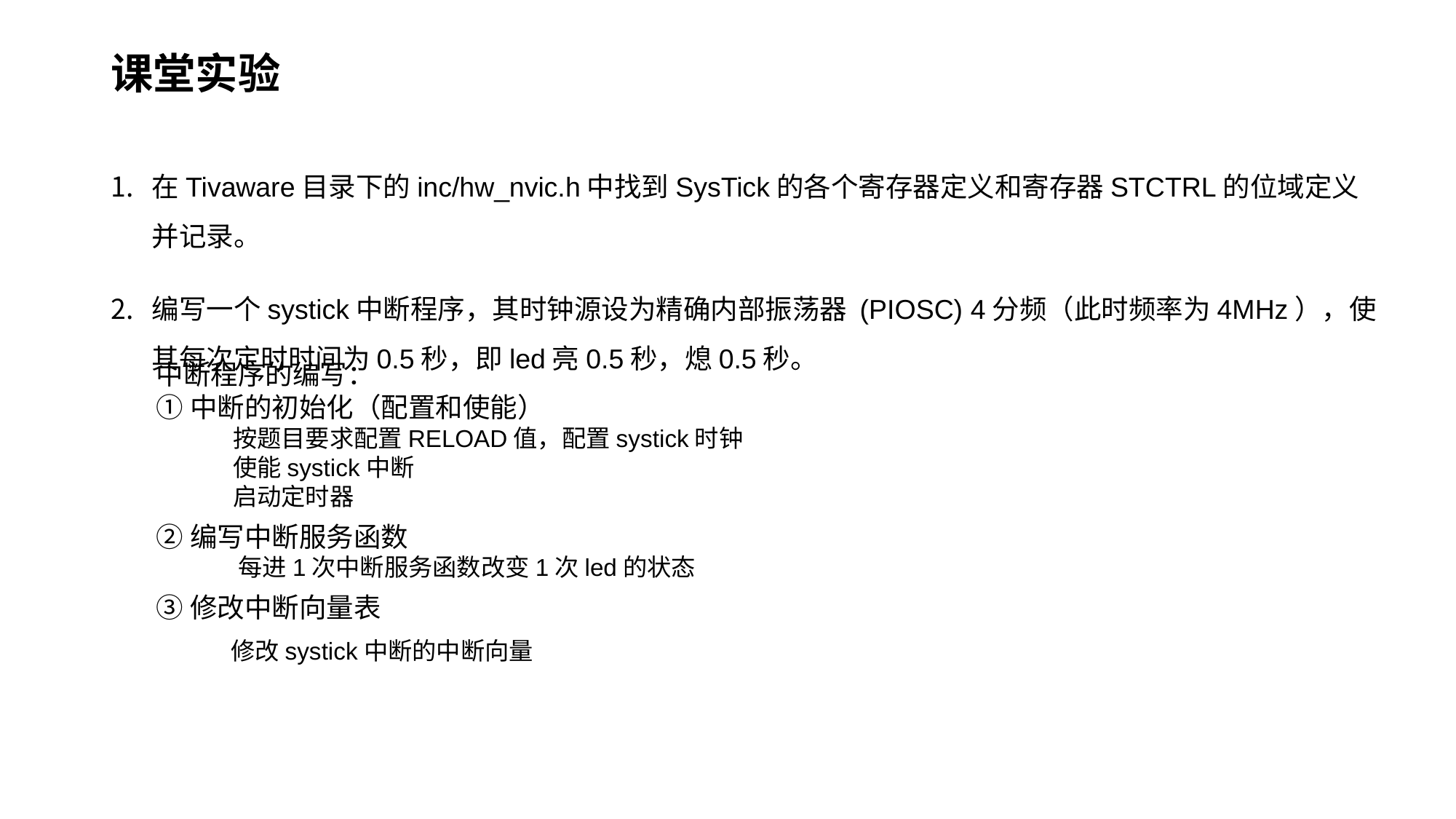

# 课堂实验
在Tivaware目录下的inc/hw_nvic.h中找到SysTick的各个寄存器定义和寄存器STCTRL的位域定义并记录。
编写一个systick中断程序，其时钟源设为精确内部振荡器 (PIOSC) 4分频（此时频率为4MHz），使其每次定时时间为0.5秒，即led亮0.5秒，熄0.5秒。
中断程序的编写：
①中断的初始化（配置和使能）
             按题目要求配置RELOAD值，配置systick时钟
             使能systick中断
             启动定时器
②编写中断服务函数
    每进1次中断服务函数改变1次led的状态
③修改中断向量表
           修改systick中断的中断向量